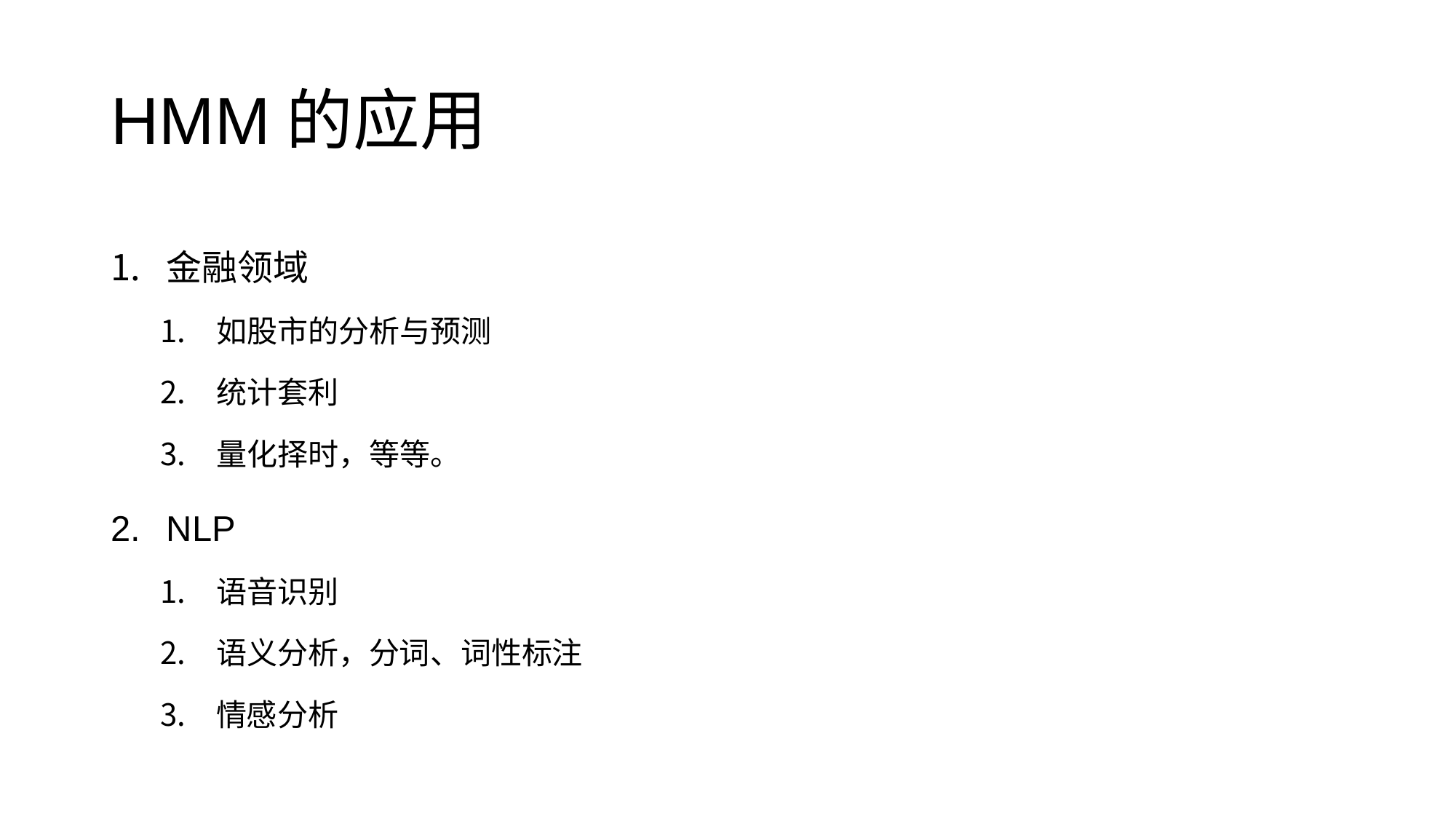

# HMM的应用
金融领域
如股市的分析与预测
统计套利
量化择时，等等。
NLP
语音识别
语义分析，分词、词性标注
情感分析